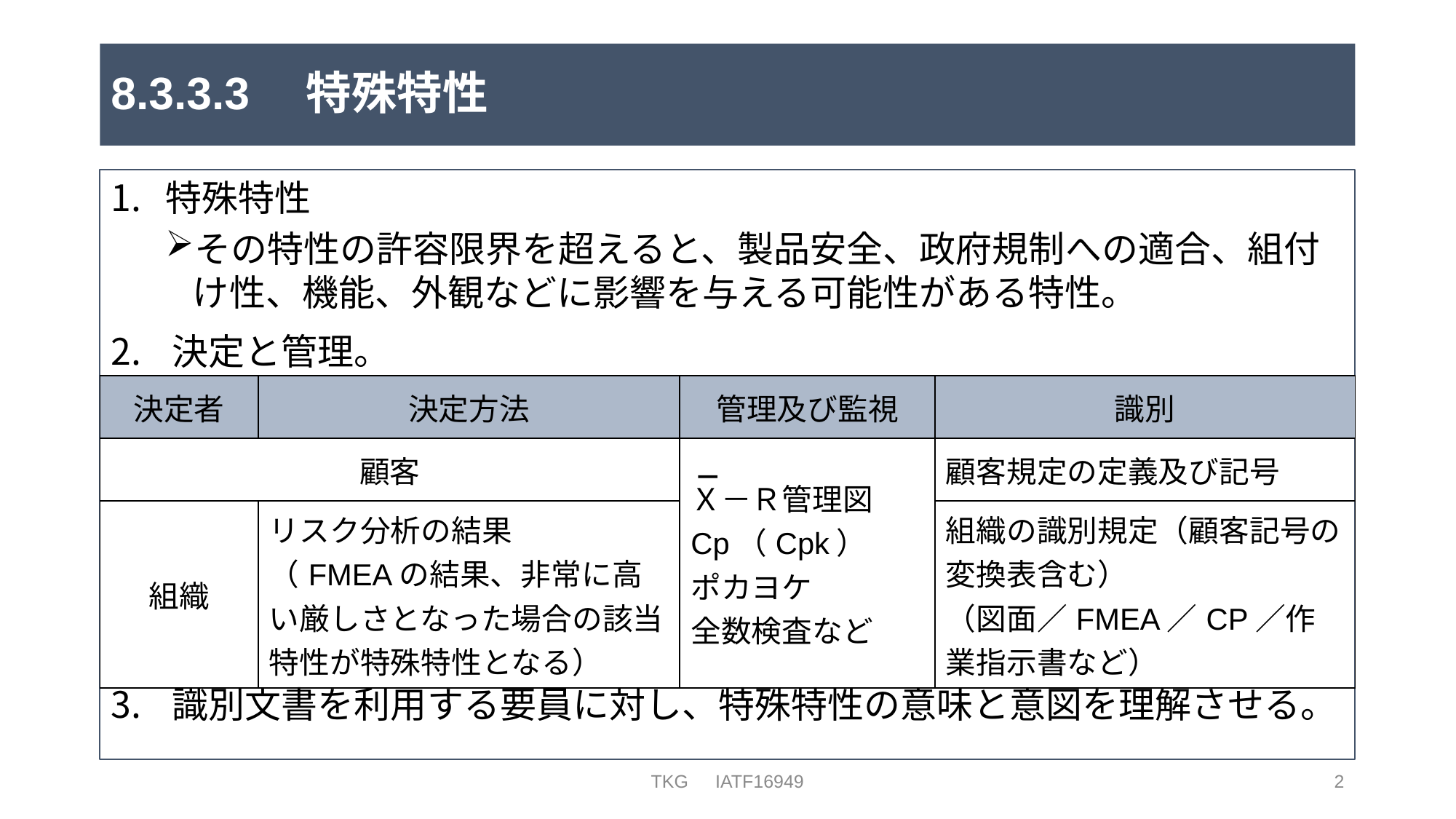

# 8.3.3.3　特殊特性
特殊特性
その特性の許容限界を超えると、製品安全、政府規制への適合、組付け性、機能、外観などに影響を与える可能性がある特性。
決定と管理。

識別文書を利用する要員に対し、特殊特性の意味と意図を理解させる。
| 決定者 | 決定方法 | 管理及び監視 | 識別 |
| --- | --- | --- | --- |
| 顧客 |  | Ｘ－Ｒ管理図 Cp（Cpk） ポカヨケ 全数検査など | 顧客規定の定義及び記号 |
| 組織 | リスク分析の結果 （FMEAの結果、非常に高い厳しさとなった場合の該当特性が特殊特性となる） |  | 組織の識別規定（顧客記号の変換表含む） （図面／FMEA／CP／作業指示書など） |
－
TKG　IATF16949
2